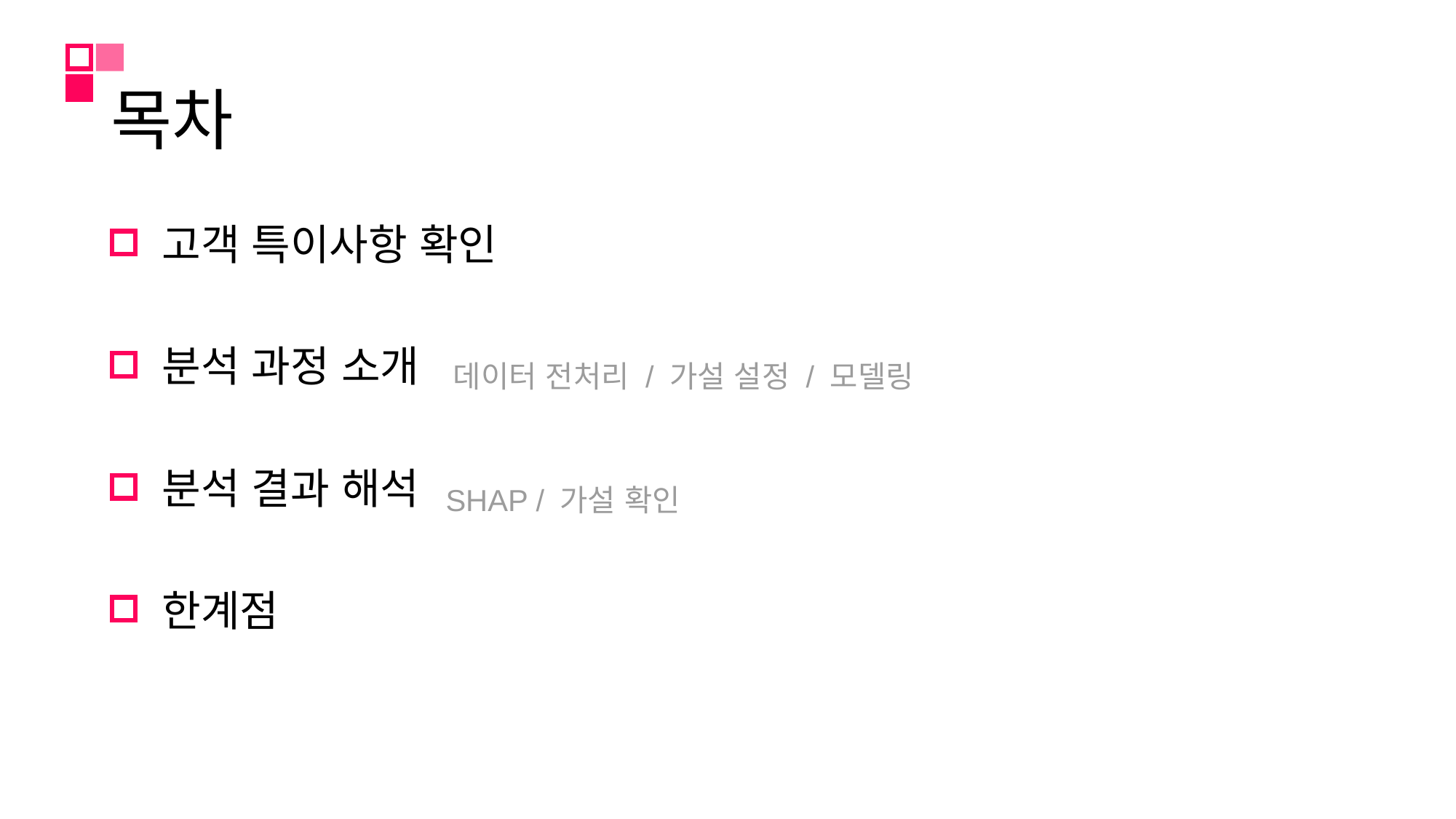

목차
고객 특이사항 확인

분석 과정 소개

분석 결과 해석

한계점

 데이터 전처리 / 가설 설정 / 모델링

 SHAP / 가설 확인